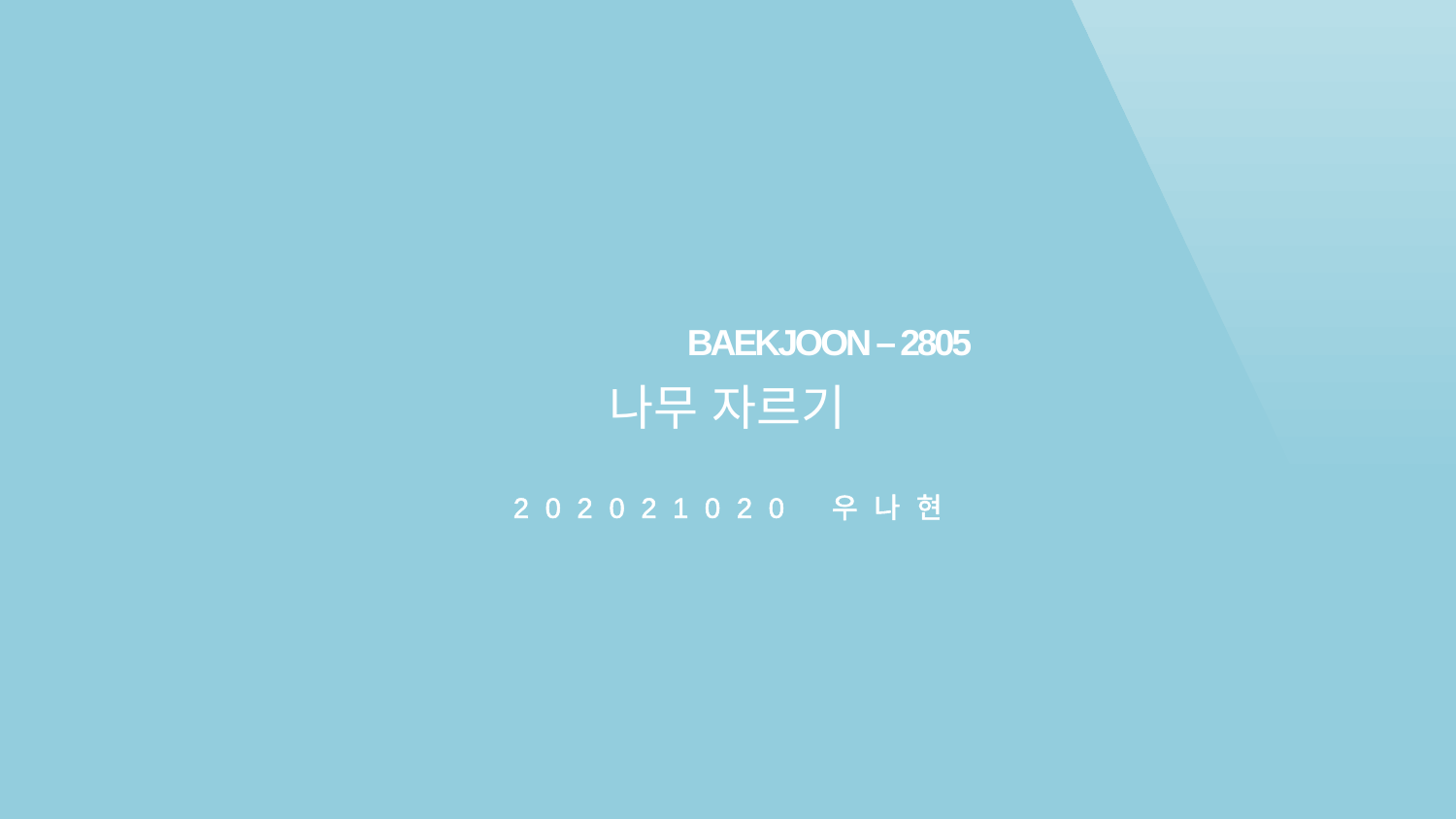

BAEKJOON – 2805
나무 자르기
202021020 우나현